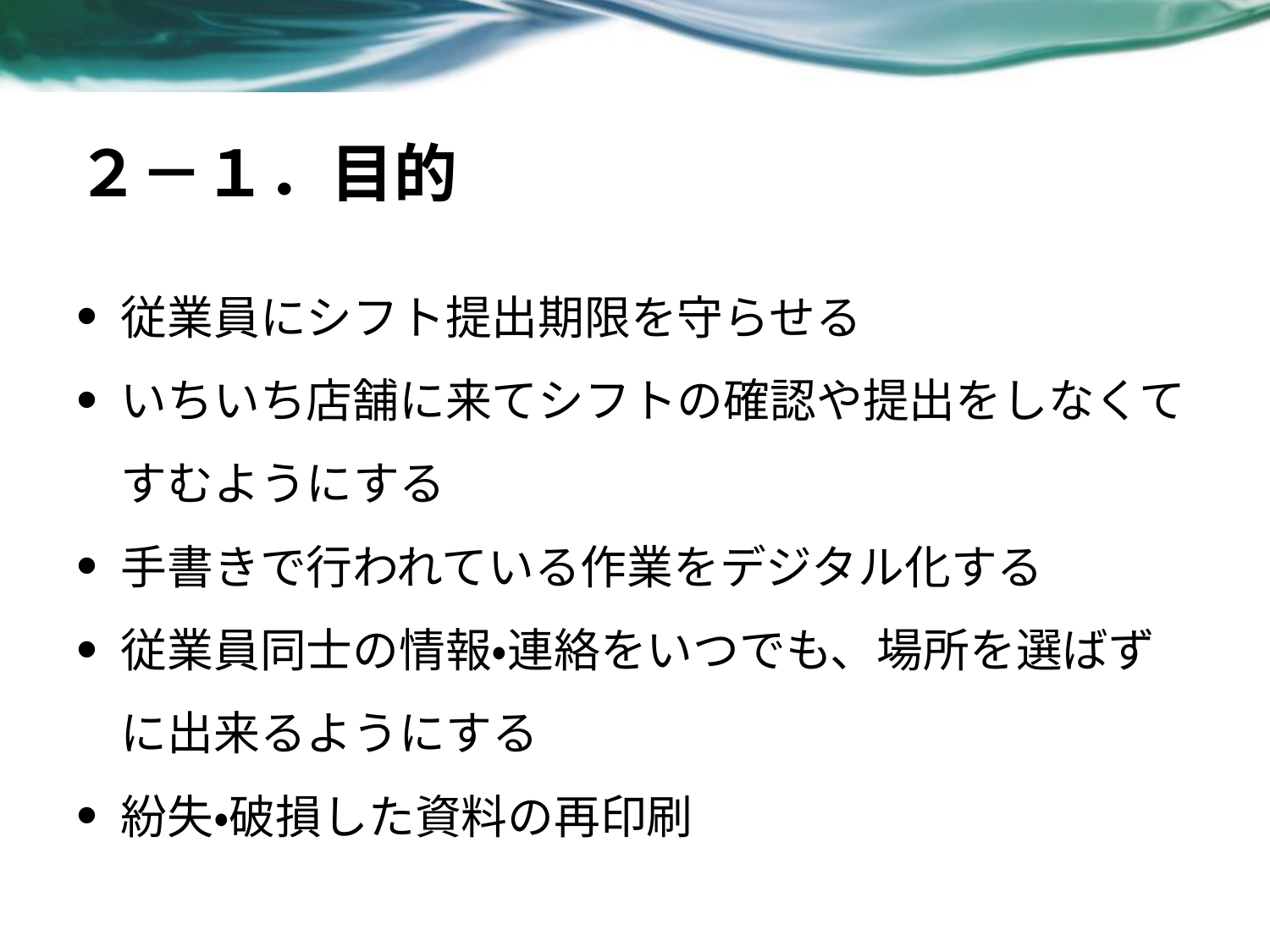

# ２－１．目的
従業員にシフト提出期限を守らせる
いちいち店舗に来てシフトの確認や提出をしなくてすむようにする
手書きで行われている作業をデジタル化する
従業員同士の情報・連絡をいつでも、場所を選ばずに出来るようにする
紛失・破損した資料の再印刷